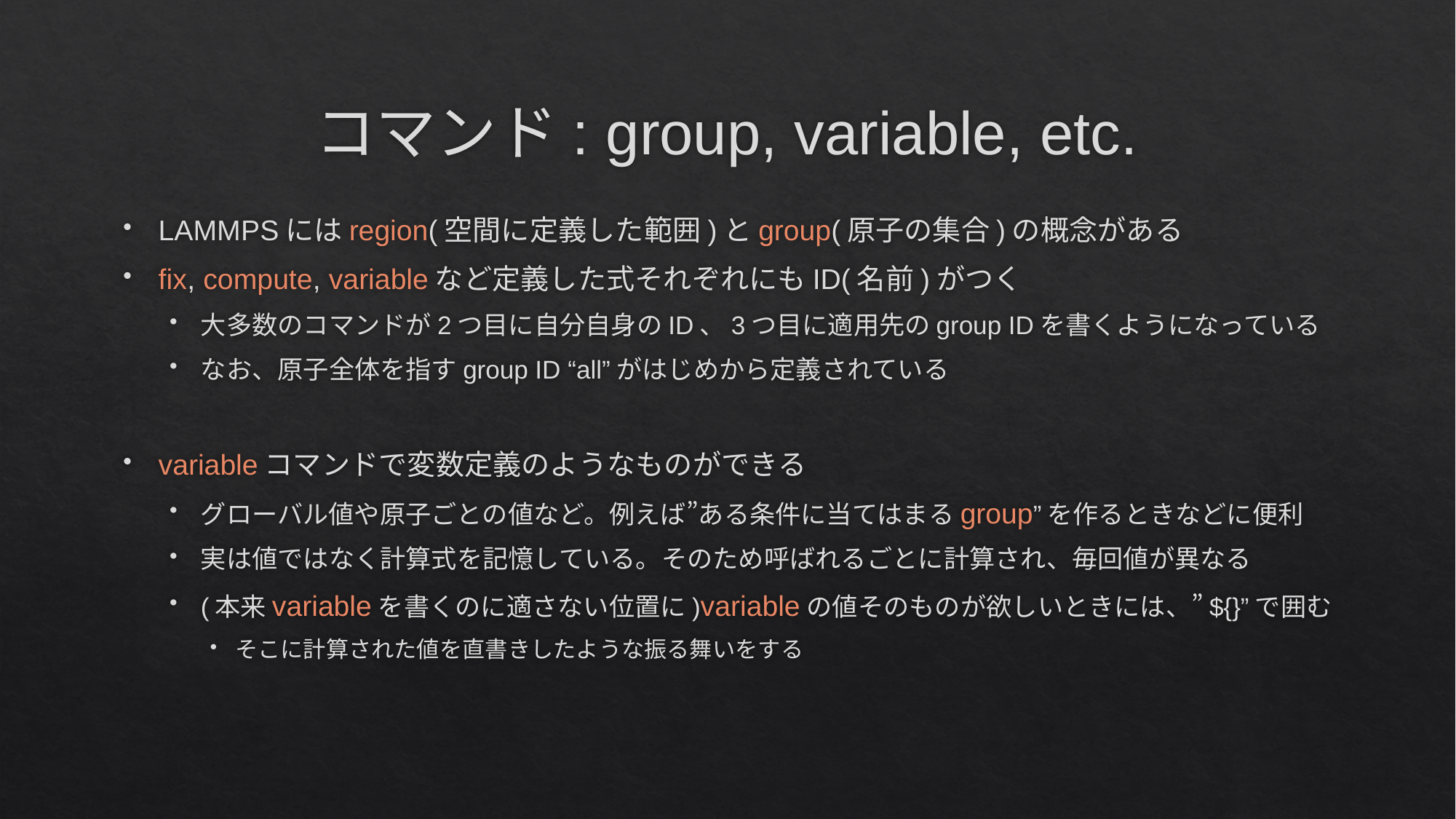

# コマンド: group, variable, etc.
LAMMPSにはregion(空間に定義した範囲)とgroup(原子の集合)の概念がある
fix, compute, variableなど定義した式それぞれにもID(名前)がつく
大多数のコマンドが2つ目に自分自身のID、3つ目に適用先のgroup IDを書くようになっている
なお、原子全体を指すgroup ID “all”がはじめから定義されている

variableコマンドで変数定義のようなものができる
グローバル値や原子ごとの値など。例えば”ある条件に当てはまるgroup”を作るときなどに便利
実は値ではなく計算式を記憶している。そのため呼ばれるごとに計算され、毎回値が異なる
(本来variableを書くのに適さない位置に)variableの値そのものが欲しいときには、”${}”で囲む
そこに計算された値を直書きしたような振る舞いをする